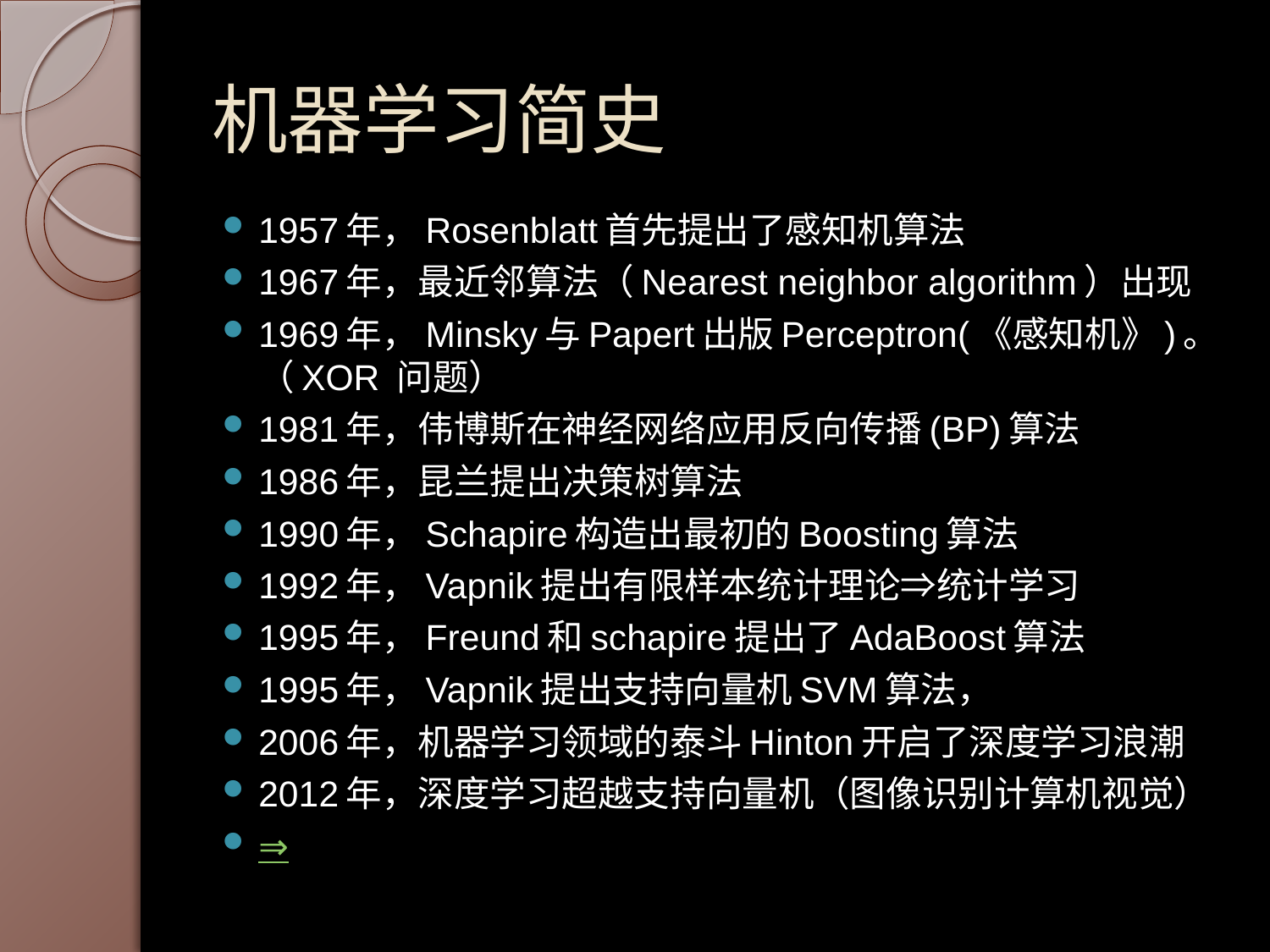

# 机器学习简史
1957年，Rosenblatt首先提出了感知机算法
1967年，最近邻算法（Nearest neighbor algorithm）出现
1969年，Minsky与Papert出版Perceptron(《感知机》)。（XOR 问题）
1981年，伟博斯在神经网络应用反向传播(BP)算法
1986年，昆兰提出决策树算法
1990年，Schapire构造出最初的Boosting算法
1992年，Vapnik提出有限样本统计理论⇒统计学习
1995年，Freund和schapire提出了AdaBoost算法
1995年，Vapnik提出支持向量机SVM算法，
2006年，机器学习领域的泰斗Hinton开启了深度学习浪潮
2012年，深度学习超越支持向量机（图像识别计算机视觉）
⇒